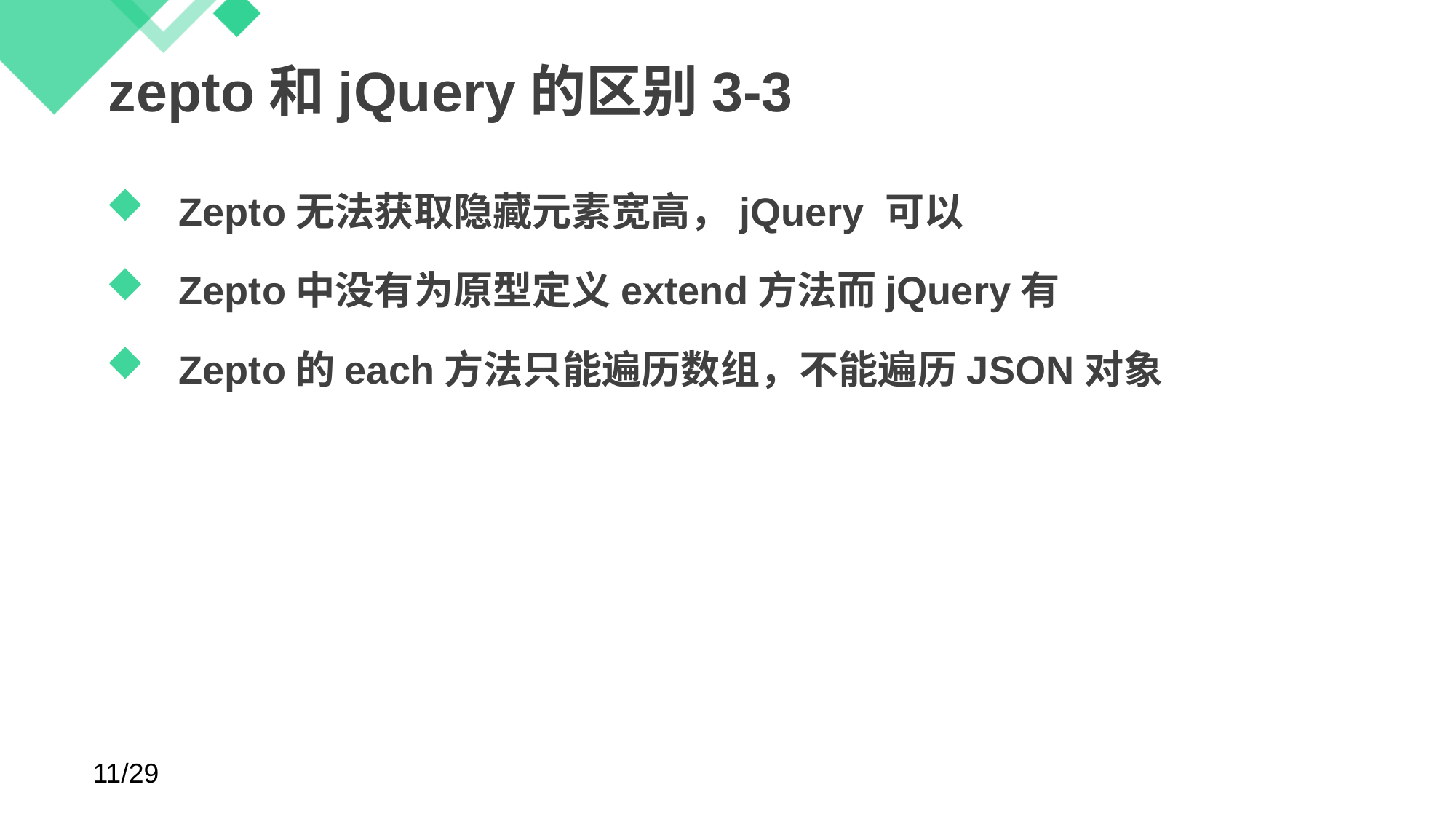

# zepto和jQuery的区别3-3
Zepto无法获取隐藏元素宽高，jQuery 可以
Zepto中没有为原型定义extend方法而jQuery有
Zepto的each方法只能遍历数组，不能遍历JSON对象